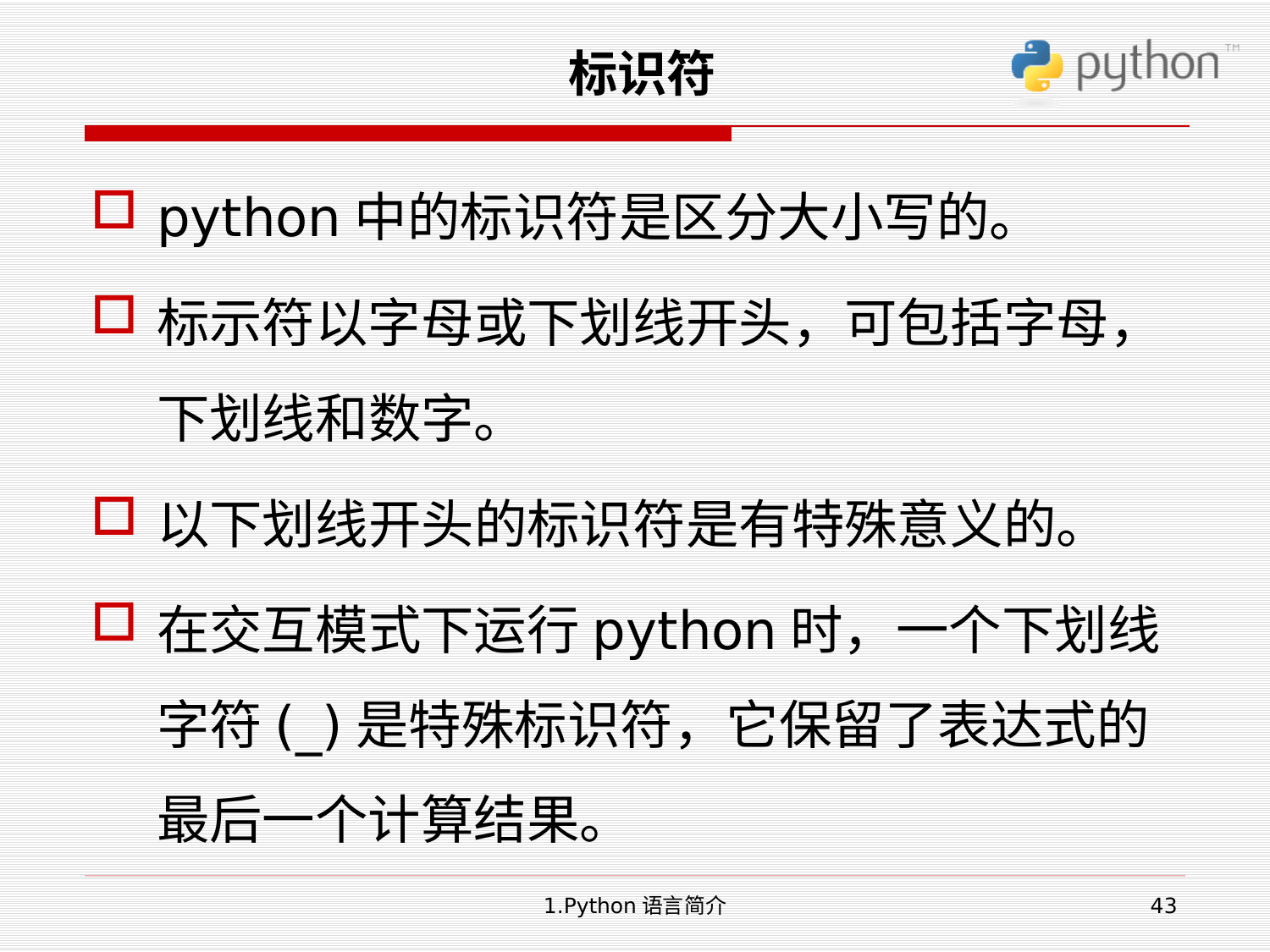

标识符
python中的标识符是区分大小写的。
标示符以字母或下划线开头，可包括字母，下划线和数字。
以下划线开头的标识符是有特殊意义的。
在交互模式下运行python时，一个下划线字符(_)是特殊标识符，它保留了表达式的最后一个计算结果。

1.Python语言简介
43